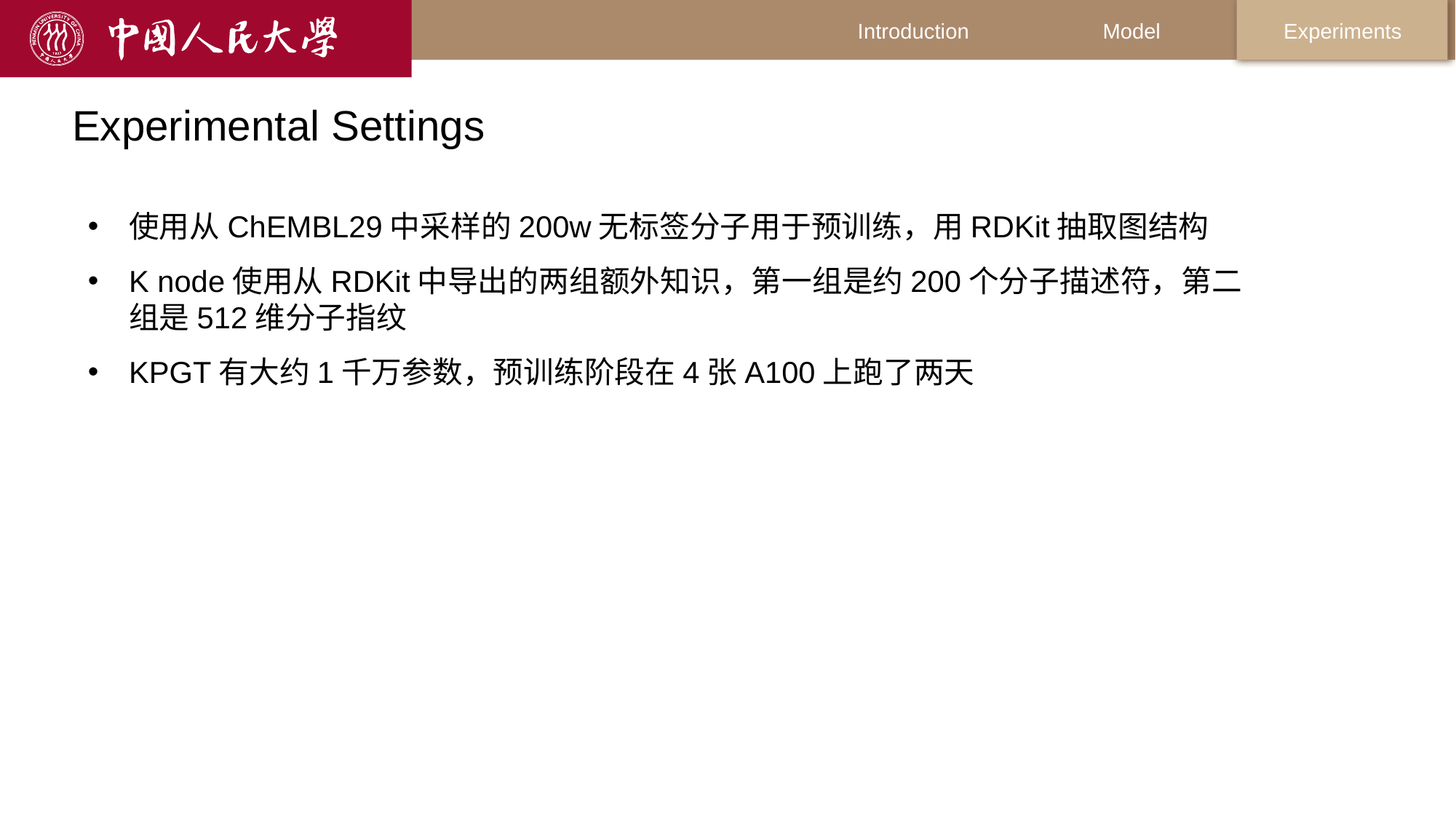

Introduction
Model
Experiments

Experimental Settings
使用从ChEMBL29中采样的200w无标签分子用于预训练，用RDKit抽取图结构
K node使用从RDKit中导出的两组额外知识，第一组是约200个分子描述符，第二组是512维分子指纹
KPGT有大约1千万参数，预训练阶段在4张A100上跑了两天